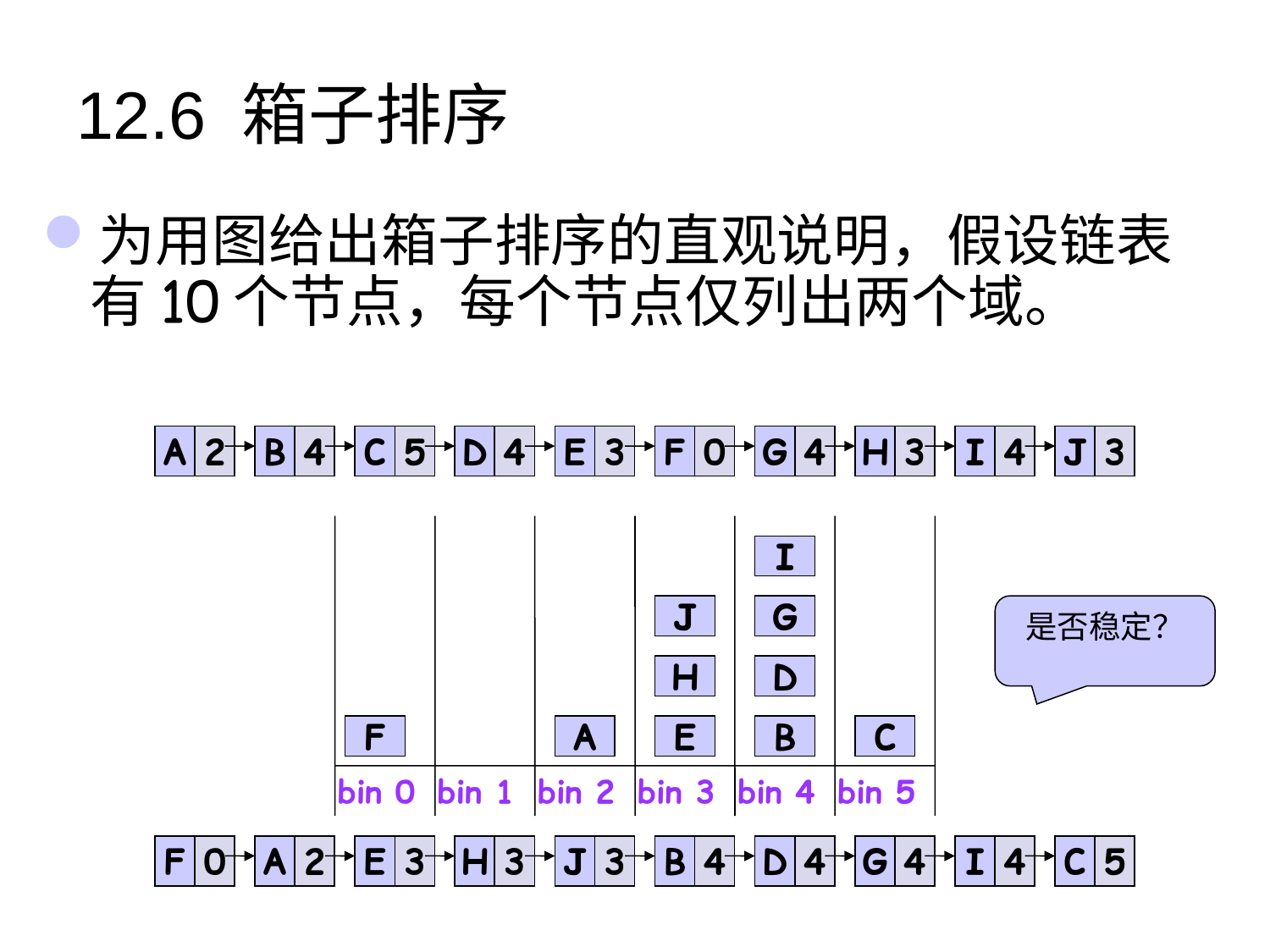

# 12.6 箱子排序
为用图给出箱子排序的直观说明，假设链表有10个节点，每个节点仅列出两个域。
A
2
B
4
C
5
D
4
E
3
F
0
G
4
H
3
I
4
J
3

I
J
G
是否稳定？
H
D
F
A
E
B
C
bin 0

bin 1
bin 2
bin 3
bin 4
bin 5
F
0
A
2
E
3
H
3
J
3
B
4
D
4
G
4
I
4
C
5

48